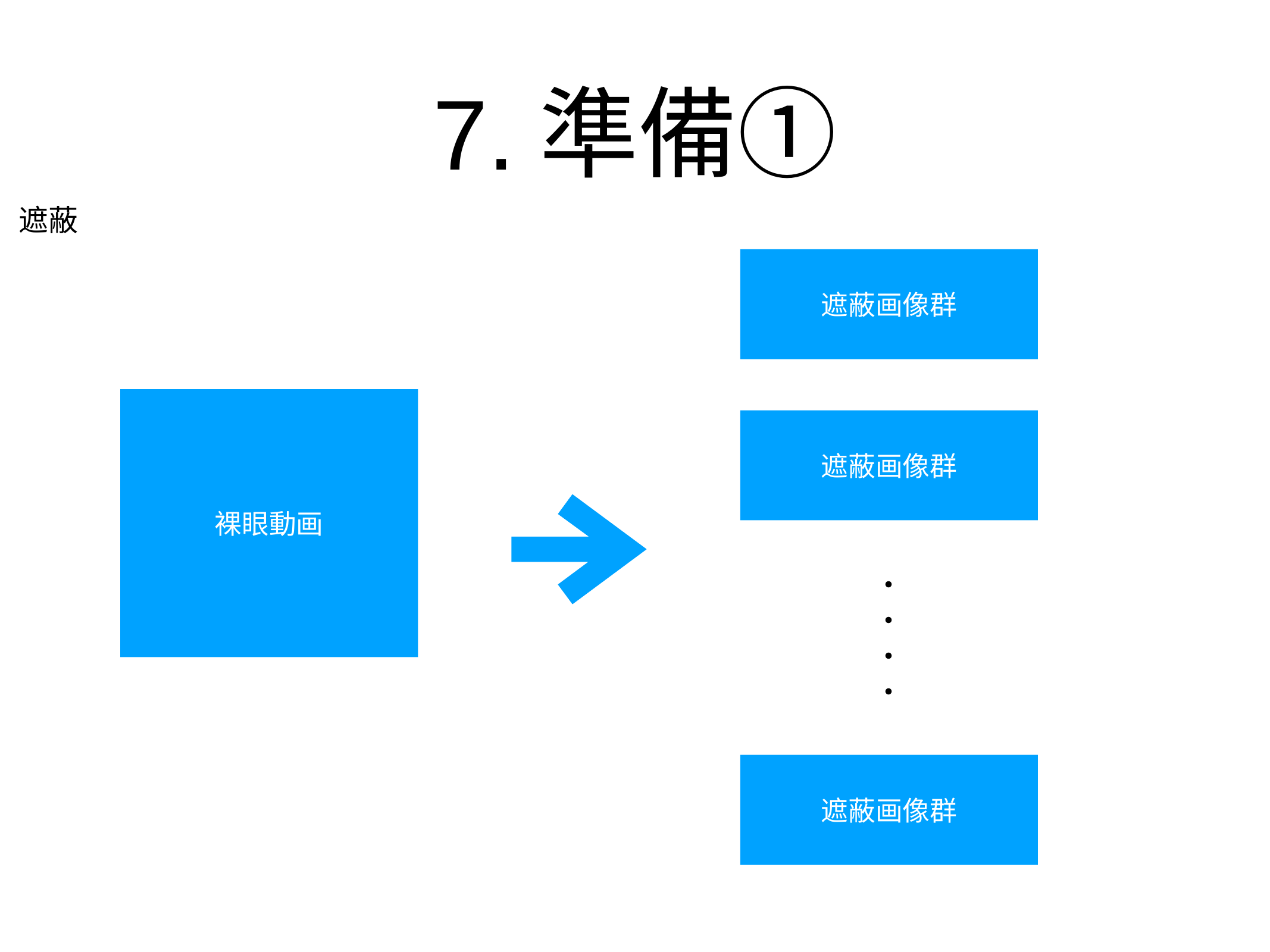

# 7.準備①
遮蔽
遮蔽画像群
裸眼動画
遮蔽画像群

・
・
・
・
遮蔽画像群